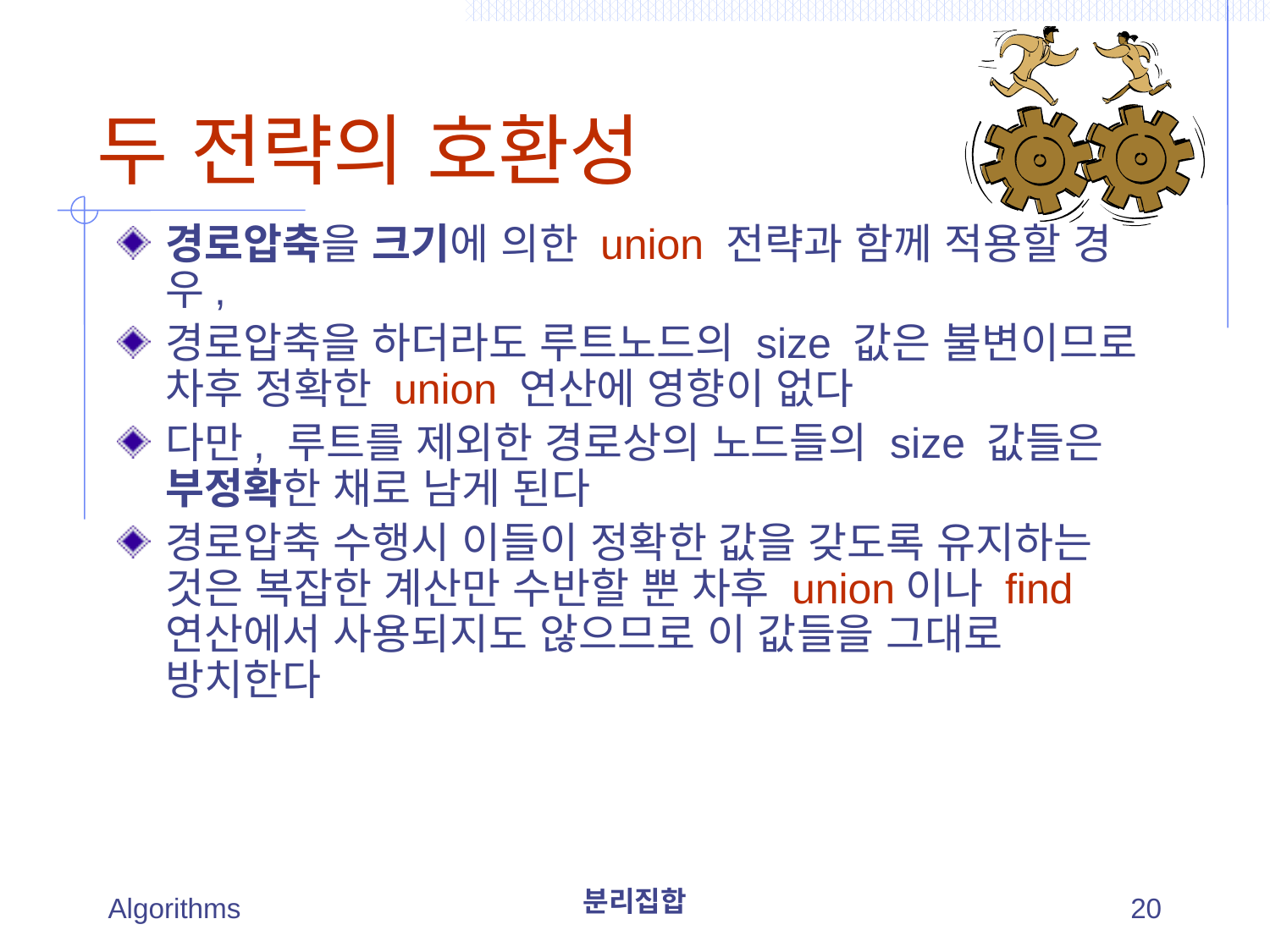

# 두 전략의 호환성
경로압축을 크기에 의한 union 전략과 함께 적용할 경우,
경로압축을 하더라도 루트노드의 size 값은 불변이므로 차후 정확한 union 연산에 영향이 없다
다만, 루트를 제외한 경로상의 노드들의 size 값들은 부정확한 채로 남게 된다
경로압축 수행시 이들이 정확한 값을 갖도록 유지하는 것은 복잡한 계산만 수반할 뿐 차후 union이나 find 연산에서 사용되지도 않으므로 이 값들을 그대로 방치한다
Algorithms
분리집합
20